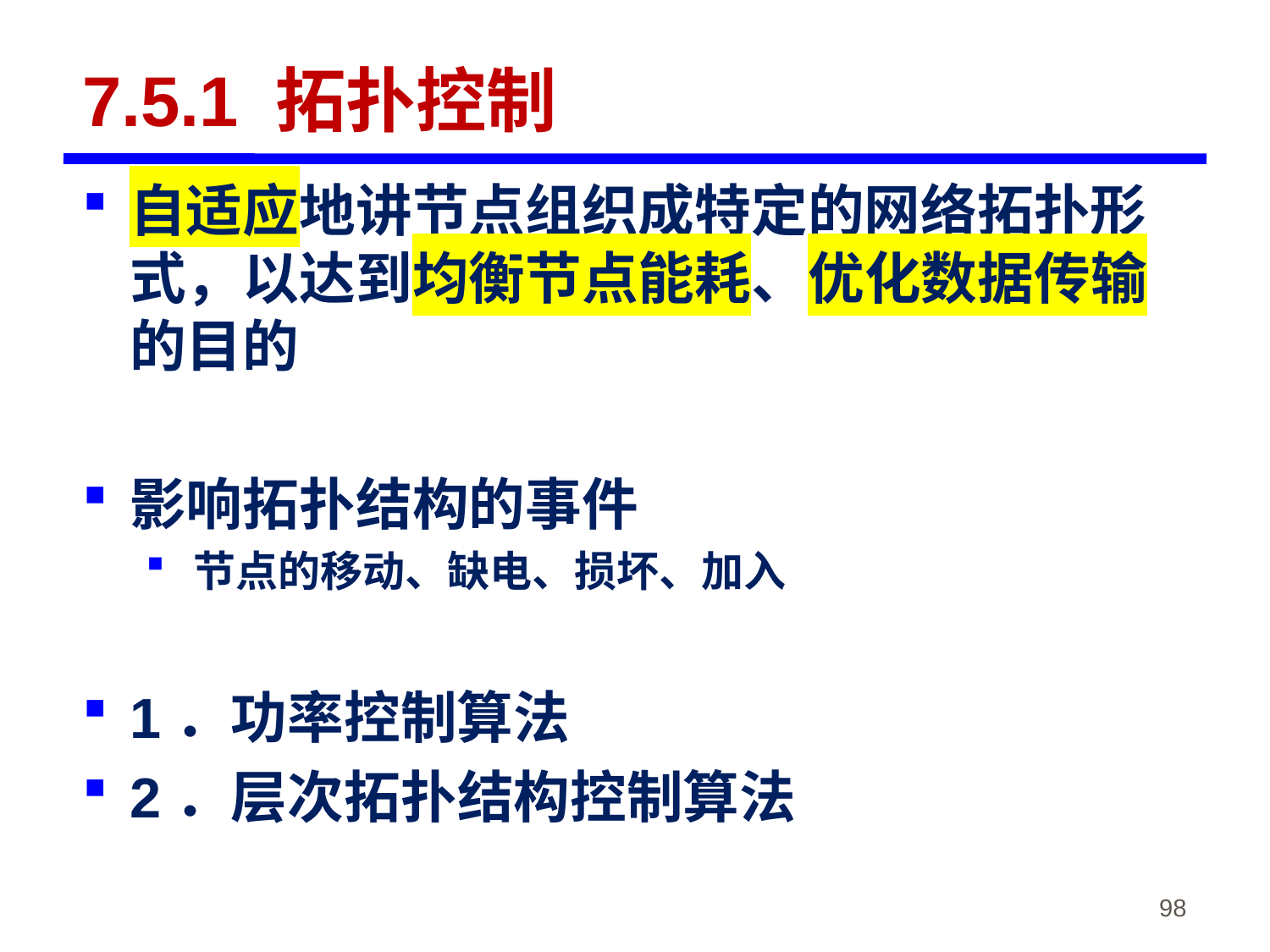

# 7.5.1 拓扑控制
自适应地讲节点组织成特定的网络拓扑形式，以达到均衡节点能耗、优化数据传输的目的

影响拓扑结构的事件
节点的移动、缺电、损坏、加入

1．功率控制算法
2．层次拓扑结构控制算法
《物联网概论》-韩毅刚
98